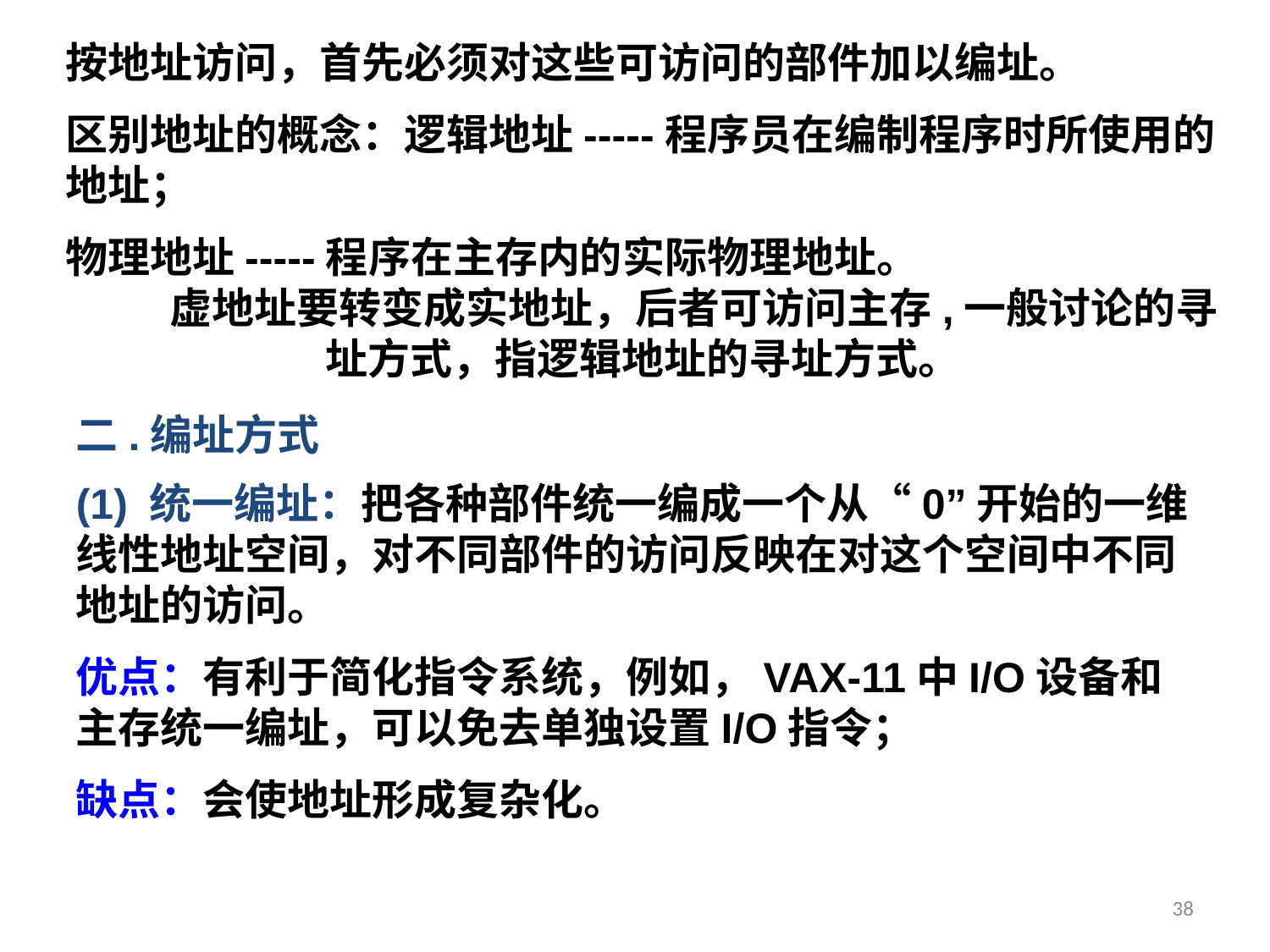

按地址访问，首先必须对这些可访问的部件加以编址。
区别地址的概念：逻辑地址-----程序员在编制程序时所使用的地址；
物理地址-----程序在主存内的实际物理地址。			              虚地址要转变成实地址，后者可访问主存,一般讨论的寻   	              址方式，指逻辑地址的寻址方式。
二.编址方式
(1) 统一编址：把各种部件统一编成一个从“0”开始的一维线性地址空间，对不同部件的访问反映在对这个空间中不同地址的访问。
优点：有利于简化指令系统，例如，VAX-11中I/O设备和主存统一编址，可以免去单独设置I/O指令；
缺点：会使地址形成复杂化。
38